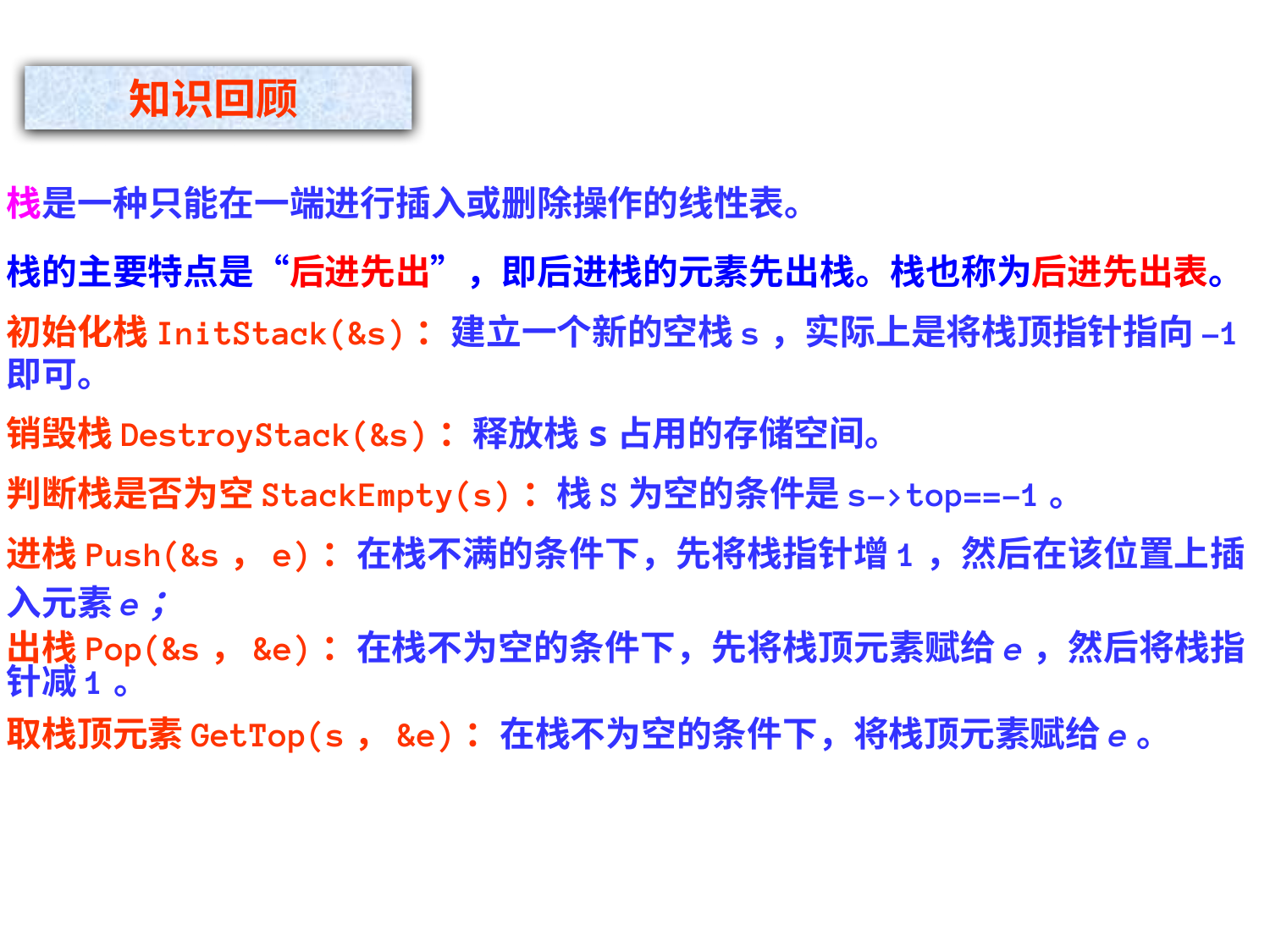

知识回顾
栈是一种只能在一端进行插入或删除操作的线性表。
栈的主要特点是“后进先出”，即后进栈的元素先出栈。栈也称为后进先出表。
初始化栈InitStack(&s)：建立一个新的空栈s，实际上是将栈顶指针指向-1即可。
销毁栈DestroyStack(&s)：释放栈s占用的存储空间。
判断栈是否为空StackEmpty(s)：栈S为空的条件是s->top==-1。
进栈Push(&s，e)：在栈不满的条件下，先将栈指针增1，然后在该位置上插入元素e；
出栈Pop(&s，&e)：在栈不为空的条件下，先将栈顶元素赋给e，然后将栈指针减1。
取栈顶元素GetTop(s，&e)：在栈不为空的条件下，将栈顶元素赋给e。